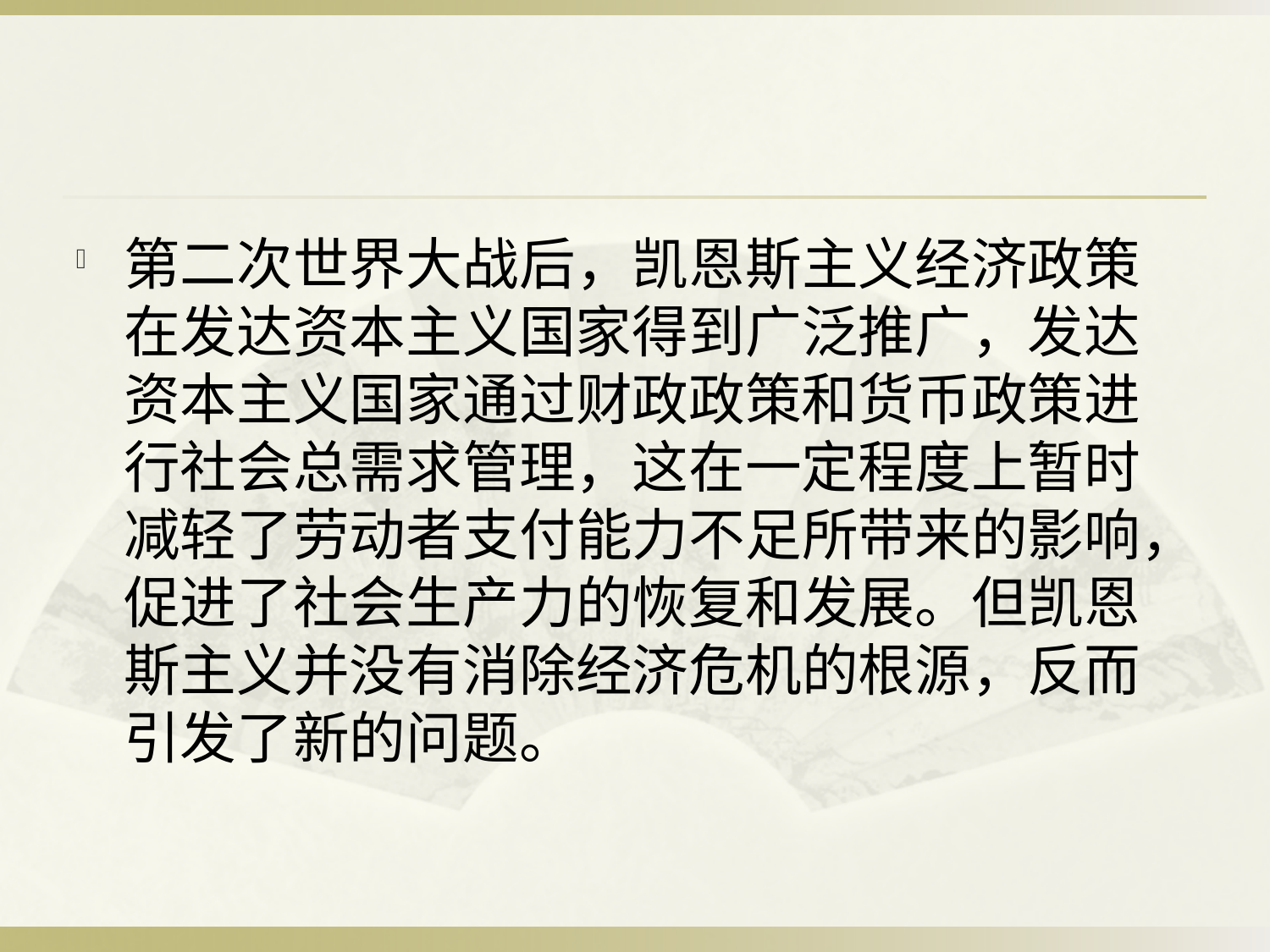

#
第二次世界大战后，凯恩斯主义经济政策在发达资本主义国家得到广泛推广，发达资本主义国家通过财政政策和货币政策进行社会总需求管理，这在一定程度上暂时减轻了劳动者支付能力不足所带来的影响，促进了社会生产力的恢复和发展。但凯恩斯主义并没有消除经济危机的根源，反而引发了新的问题。